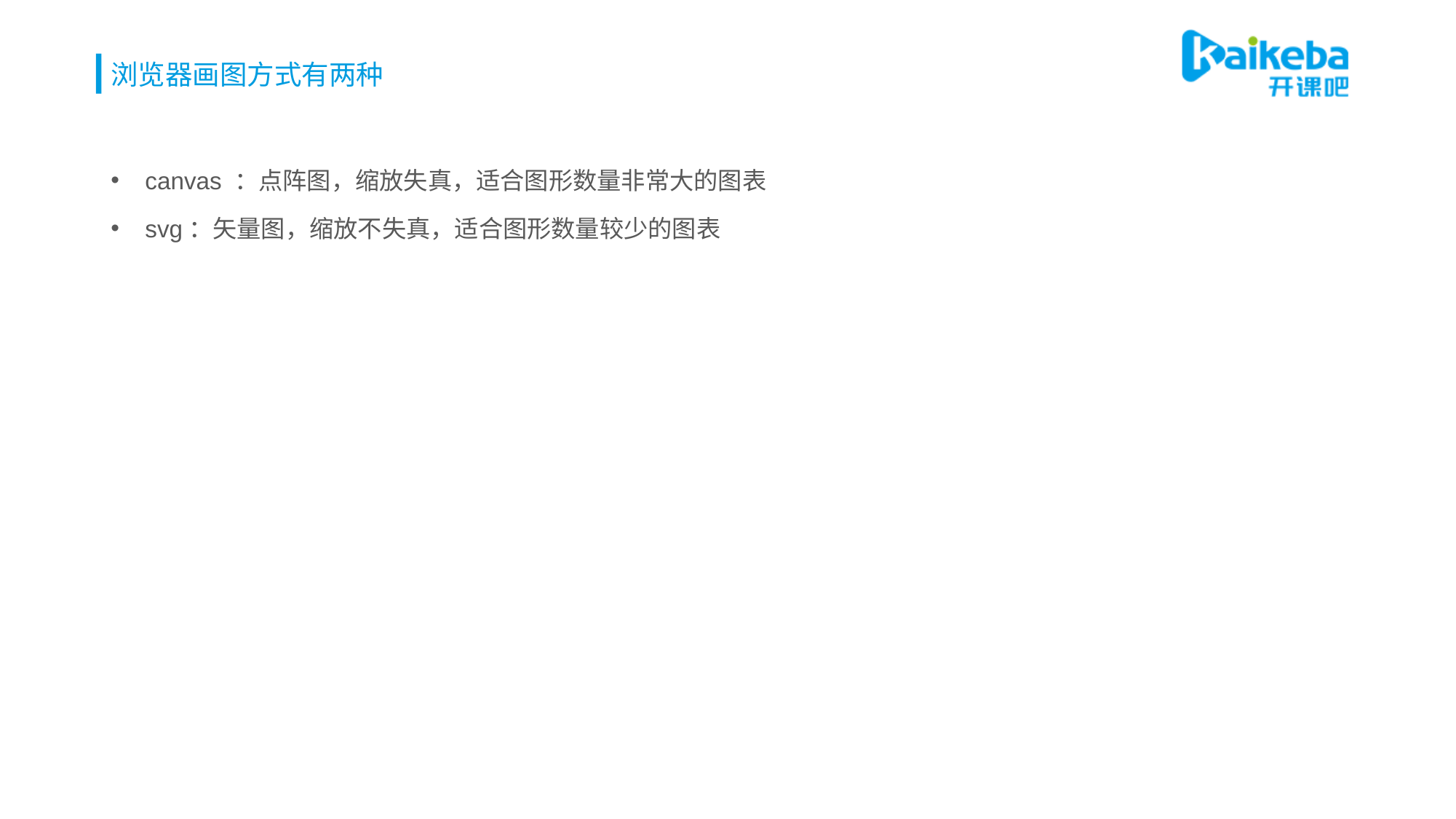

# 浏览器画图方式有两种
canvas ：点阵图，缩放失真，适合图形数量非常大的图表
svg：矢量图，缩放不失真，适合图形数量较少的图表